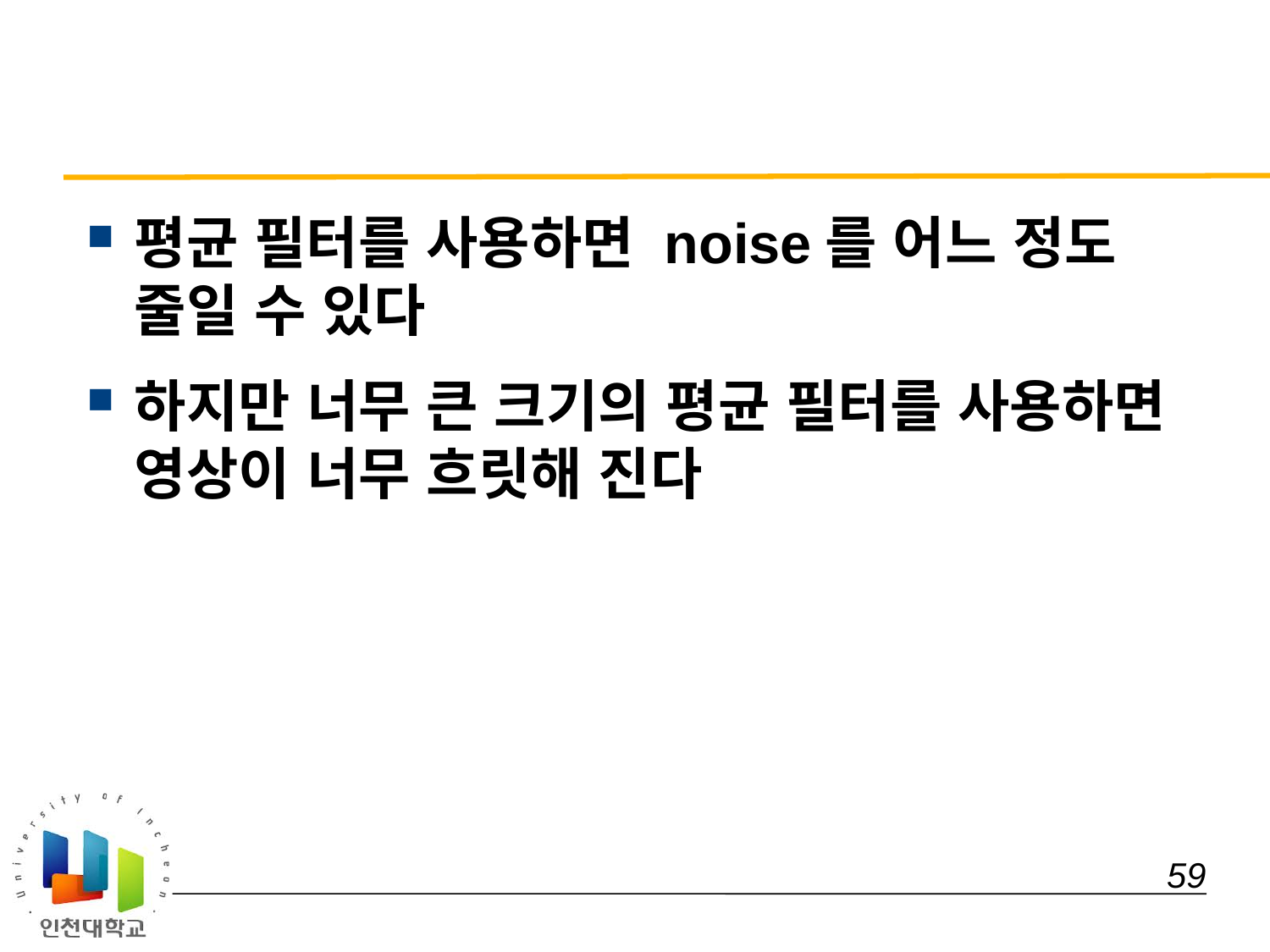

#
평균 필터를 사용하면 noise를 어느 정도 줄일 수 있다
하지만 너무 큰 크기의 평균 필터를 사용하면 영상이 너무 흐릿해 진다
 59